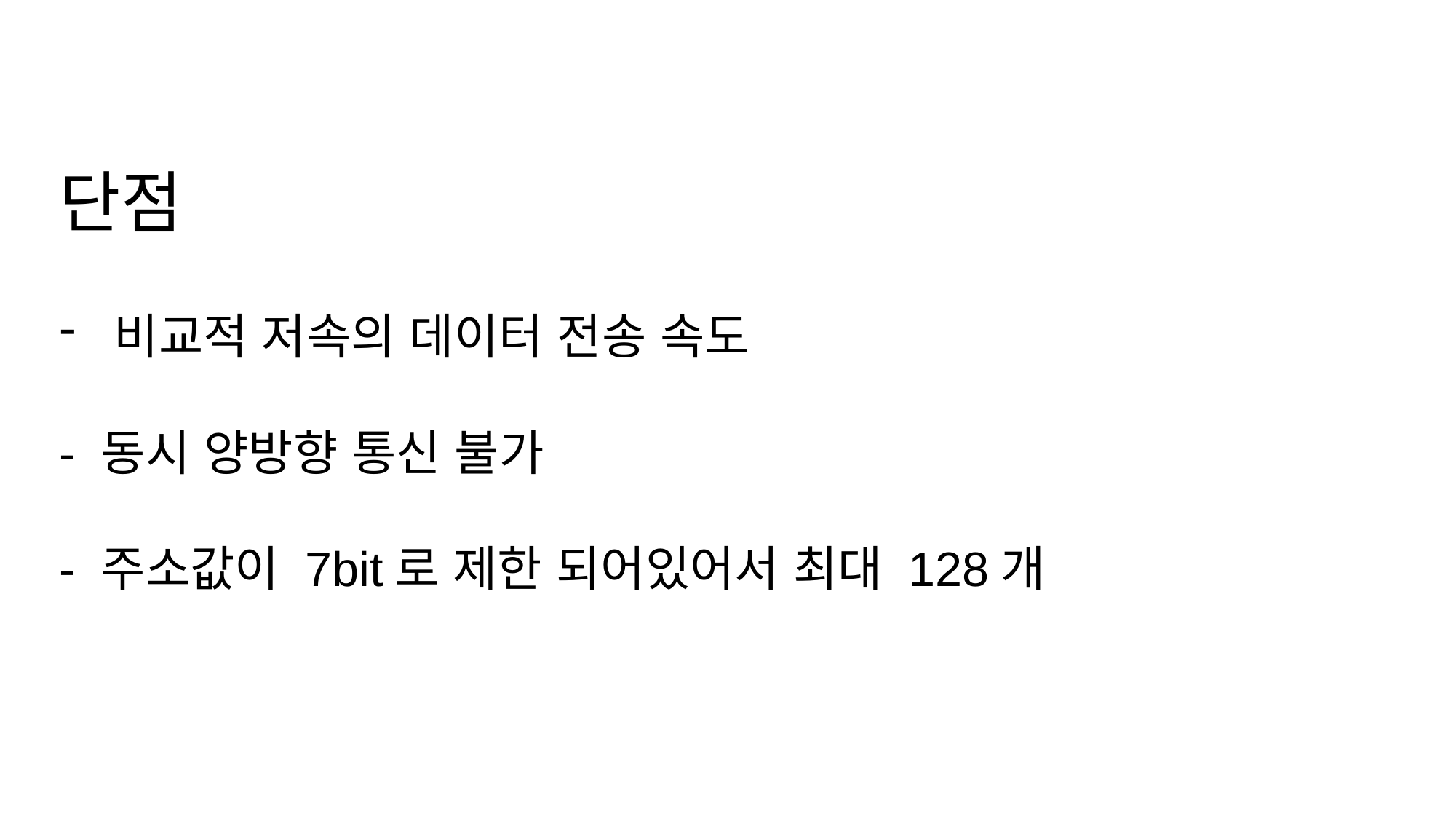

단점

비교적 저속의 데이터 전송 속도

- 동시 양방향 통신 불가

- 주소값이 7bit로 제한 되어있어서 최대 128개